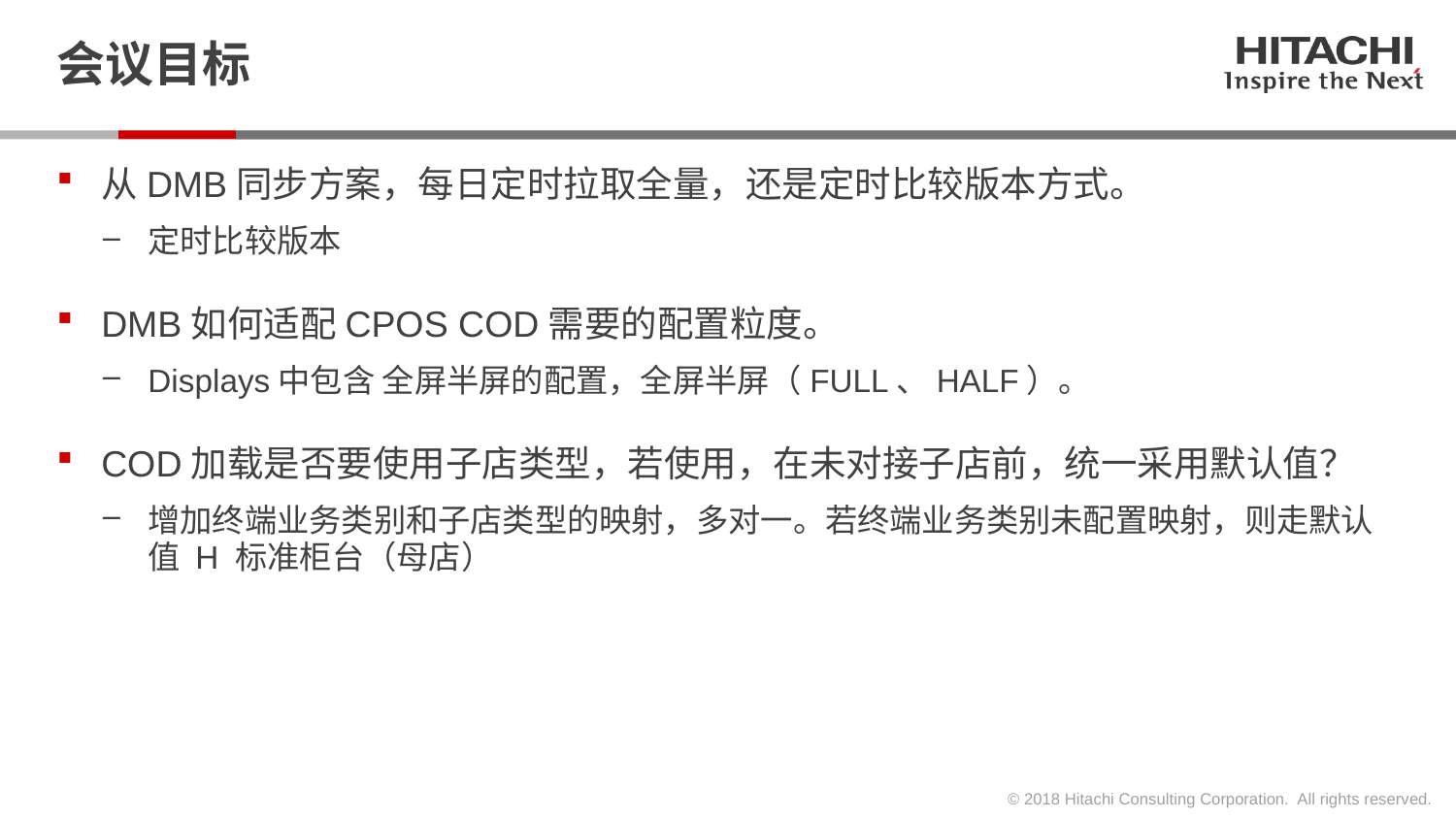

# 会议目标
从DMB同步方案，每日定时拉取全量，还是定时比较版本方式。
定时比较版本
DMB如何适配CPOS COD需要的配置粒度。
Displays中包含 全屏半屏的配置，全屏半屏（FULL、HALF）。
COD加载是否要使用子店类型，若使用，在未对接子店前，统一采用默认值？
增加终端业务类别和子店类型的映射，多对一。若终端业务类别未配置映射，则走默认值 H 标准柜台（母店）